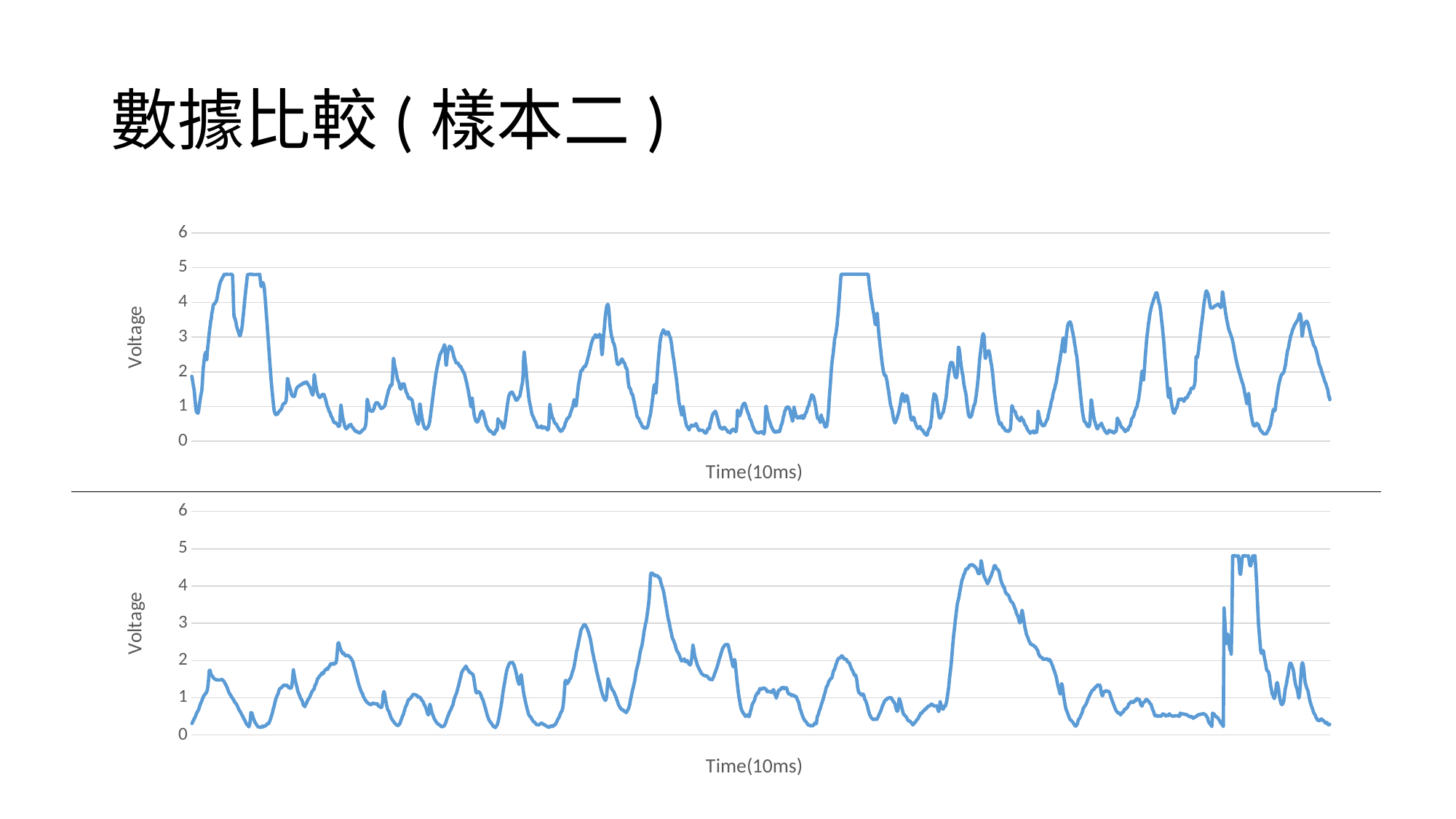

# 數據比較(樣本二)

### Chart

| Category | 數列 1 |
|---|---|
| 類別 1 | 1.87 |
| 類別 2 | 1.77 |
| 類別 3 | 1.69 |
| 類別 4 | 1.6 |

### Chart

| Category | 數列 1 | 數列 2 | 數列 3 |
|---|---|---|---|
| 類別 1 | 0.31 | None | None |
| 類別 2 | 0.36 | None | None |
| 類別 3 | 0.39 | None | None |
| 類別 4 | 0.44 | None | None |